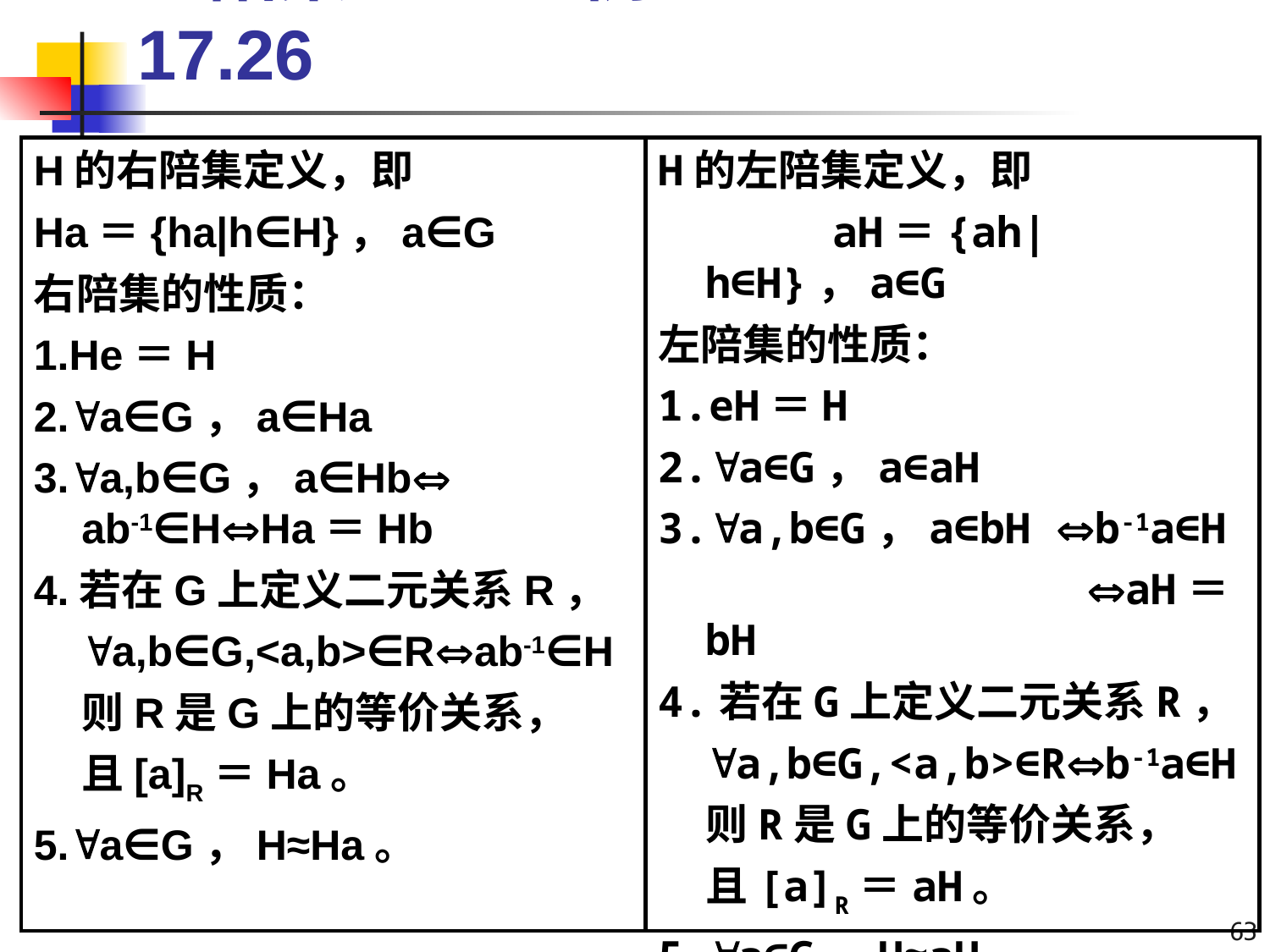

# 左陪集 P264 例17.26
H的右陪集定义，即
Ha＝{ha|h∈H}，a∈G
右陪集的性质：
1.He＝H
2.∀a∈G，a∈Ha
3.∀a,b∈G，a∈Hb⇔
ab-1∈H⇔Ha＝Hb
4.若在G上定义二元关系R，
	∀a,b∈G,<a,b>∈R⇔ab-1∈H
	则R是G上的等价关系，
	且[a]R＝Ha。
5.∀a∈G，H≈Ha。
H的左陪集定义，即
		aH＝{ah|h∈H}，a∈G
左陪集的性质：
1.eH＝H
2.∀a∈G，a∈aH
3.∀a,b∈G，a∈bH ⇔b-1a∈H
				⇔aH＝bH
4.若在G上定义二元关系R，
	∀a,b∈G,<a,b>∈R⇔b-1a∈H
	则R是G上的等价关系，
	且[a]R＝aH。
5.∀a∈G，H≈aH。
63